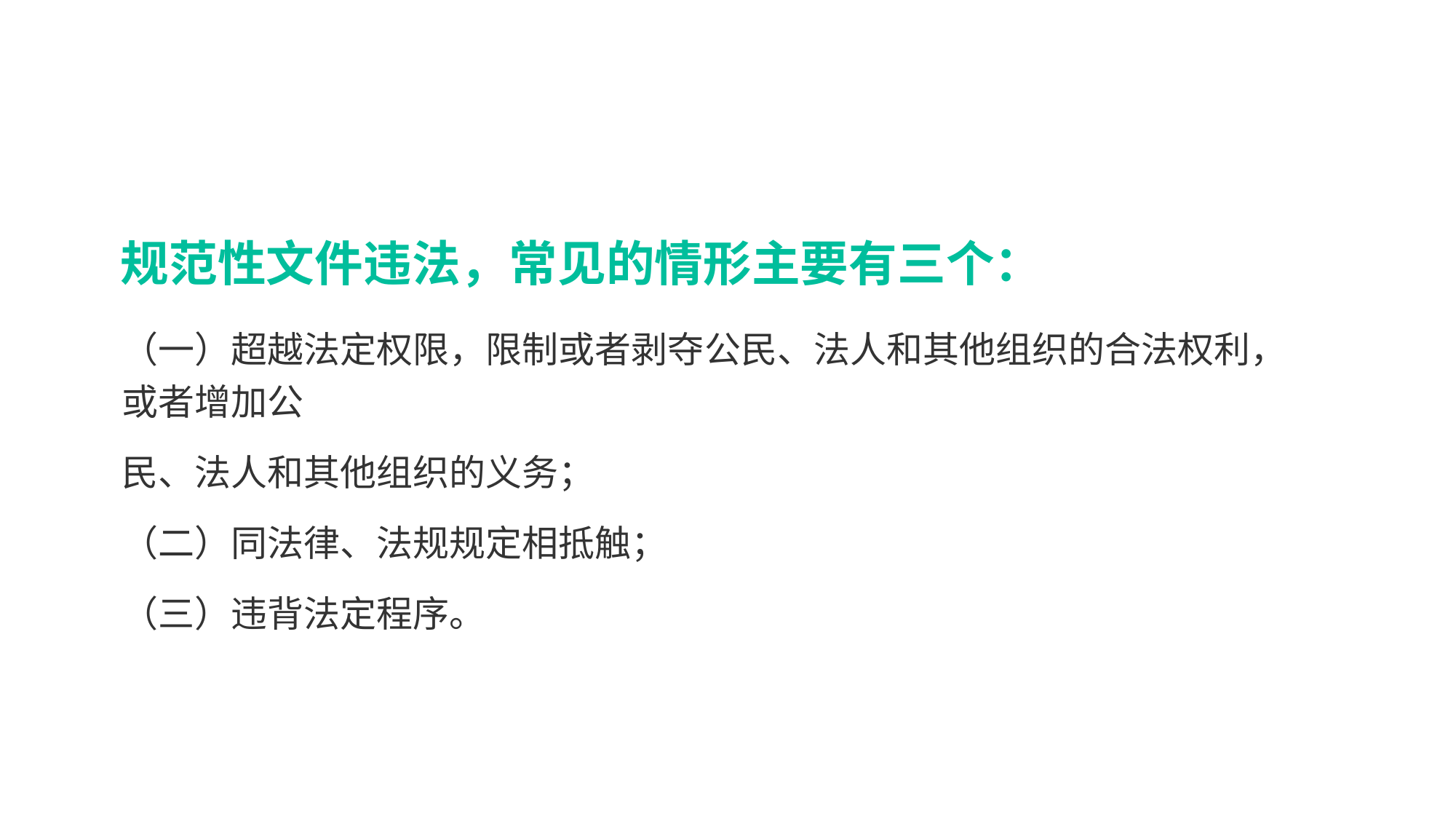

# 规范性文件违法，常见的情形主要有三个：
（一）超越法定权限，限制或者剥夺公民、法人和其他组织的合法权利，或者增加公
民、法人和其他组织的义务；
（二）同法律、法规规定相抵触；
（三）违背法定程序。